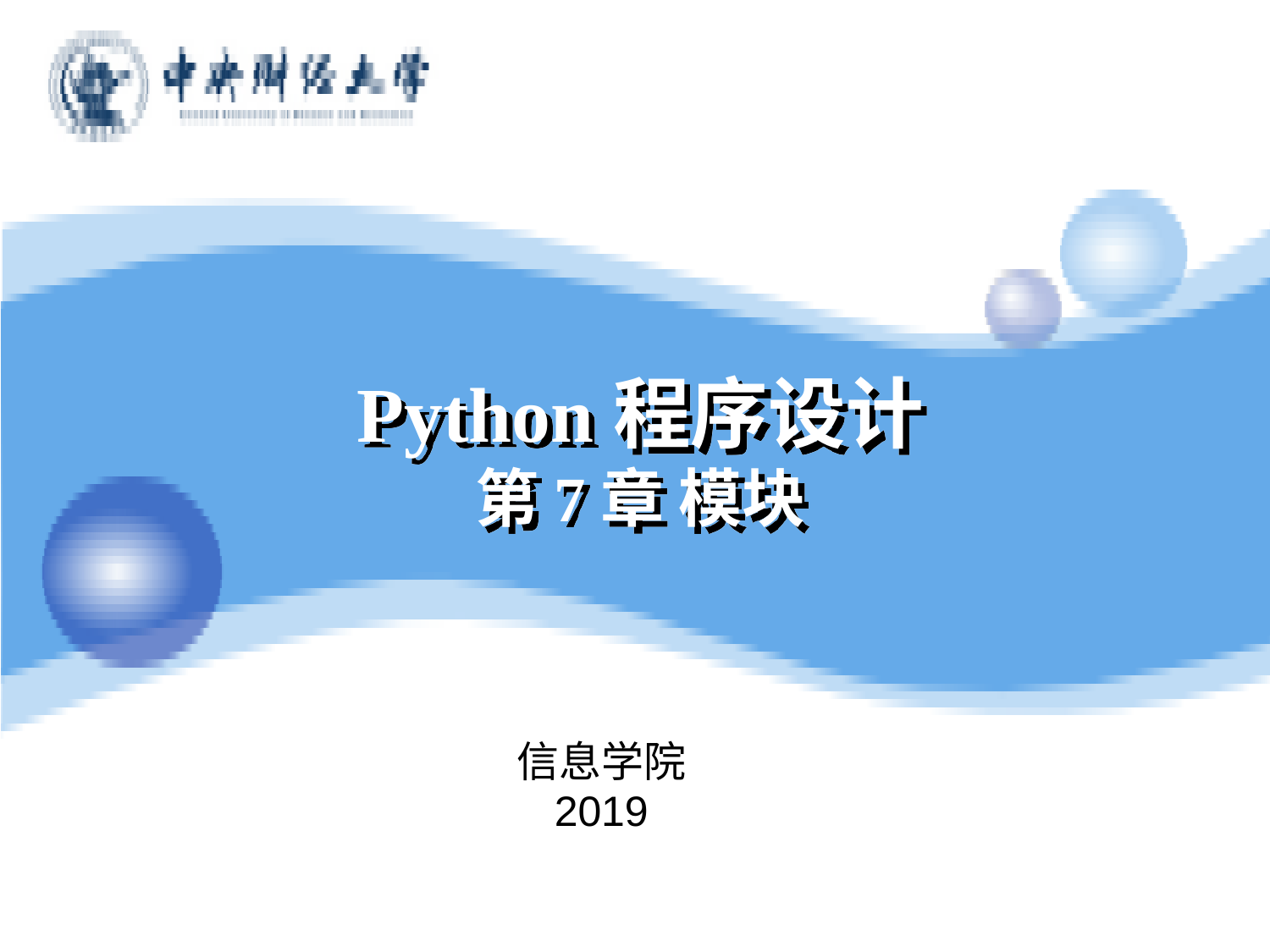

# Python程序设计 第5章 函数
Python程序设计
第7章 模块
信息学院
2019